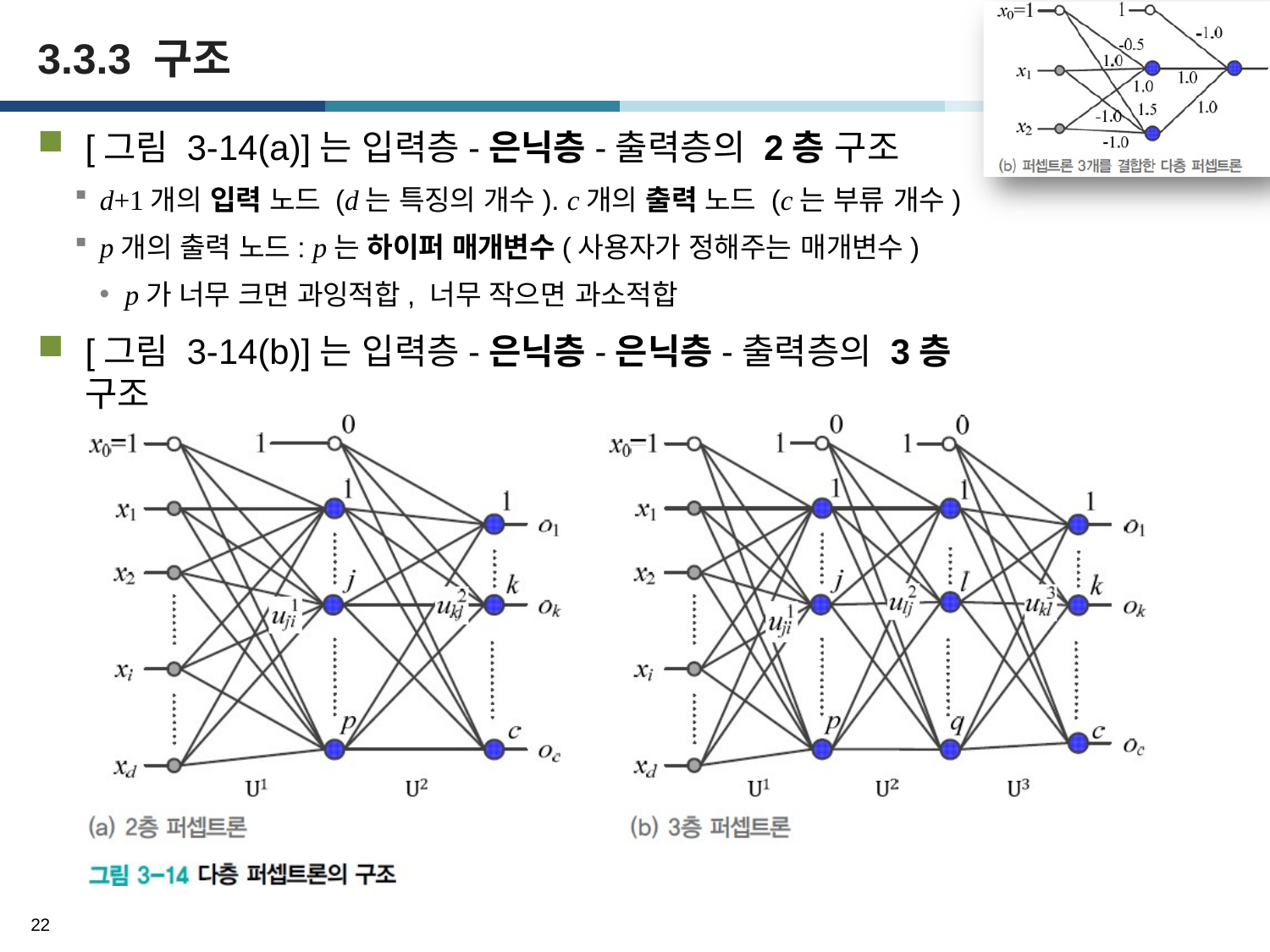

# 3.3.3 구조
[그림 3-14(a)]는 입력층-은닉층-출력층의 2층 구조
d+1개의 입력 노드 (d는 특징의 개수). c개의 출력 노드 (c는 부류 개수)
p개의 출력 노드: p는 하이퍼 매개변수(사용자가 정해주는 매개변수)
p가 너무 크면 과잉적합, 너무 작으면 과소적합
[그림 3-14(b)]는 입력층-은닉층-은닉층-출력층의 3층 구조

22